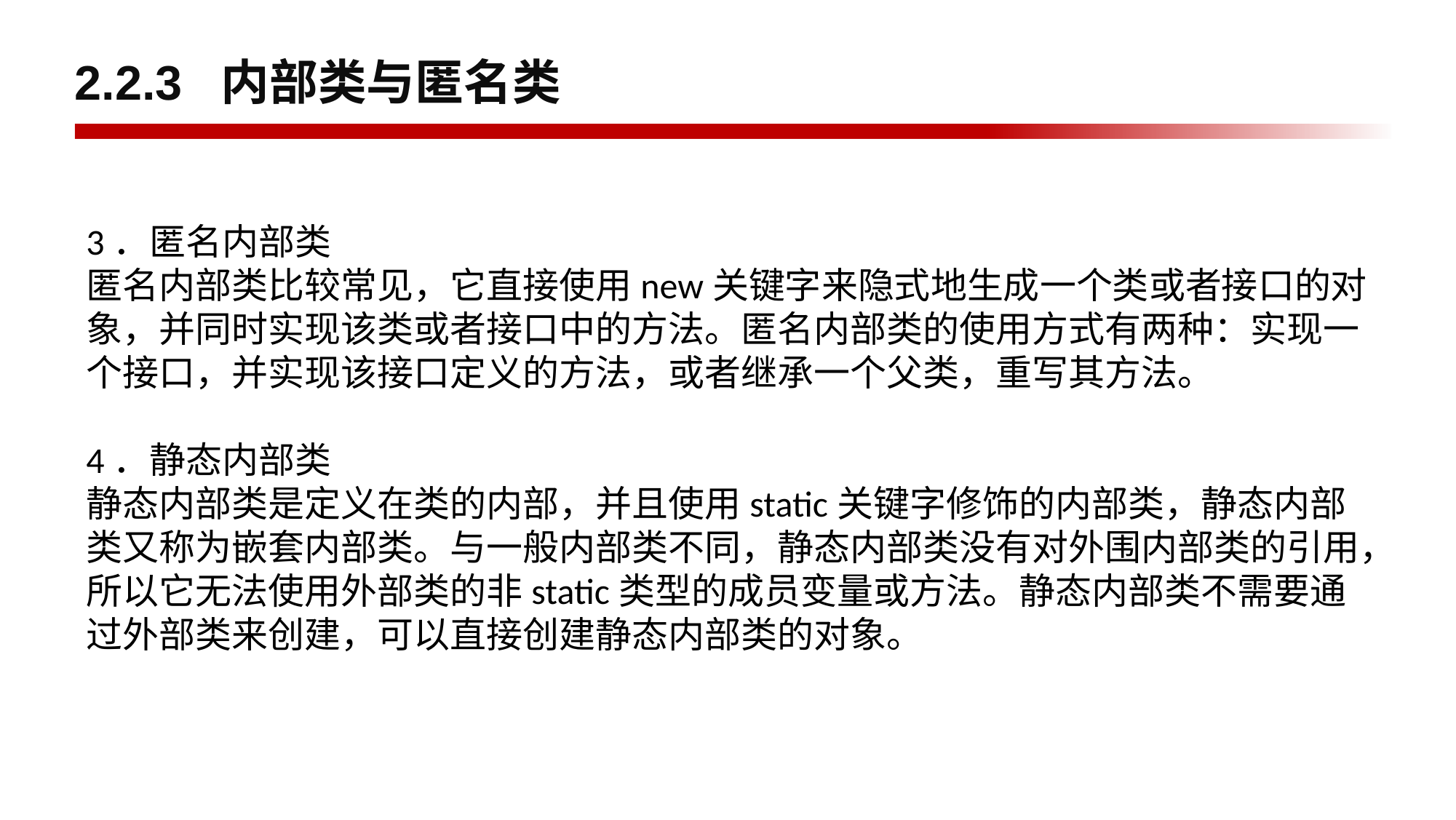

# 2.2.3  内部类与匿名类

3．匿名内部类
匿名内部类比较常见，它直接使用new关键字来隐式地生成一个类或者接口的对象，并同时实现该类或者接口中的方法。匿名内部类的使用方式有两种：实现一个接口，并实现该接口定义的方法，或者继承一个父类，重写其方法。

4．静态内部类
静态内部类是定义在类的内部，并且使用static关键字修饰的内部类，静态内部类又称为嵌套内部类。与一般内部类不同，静态内部类没有对外围内部类的引用，所以它无法使用外部类的非static类型的成员变量或方法。静态内部类不需要通过外部类来创建，可以直接创建静态内部类的对象。